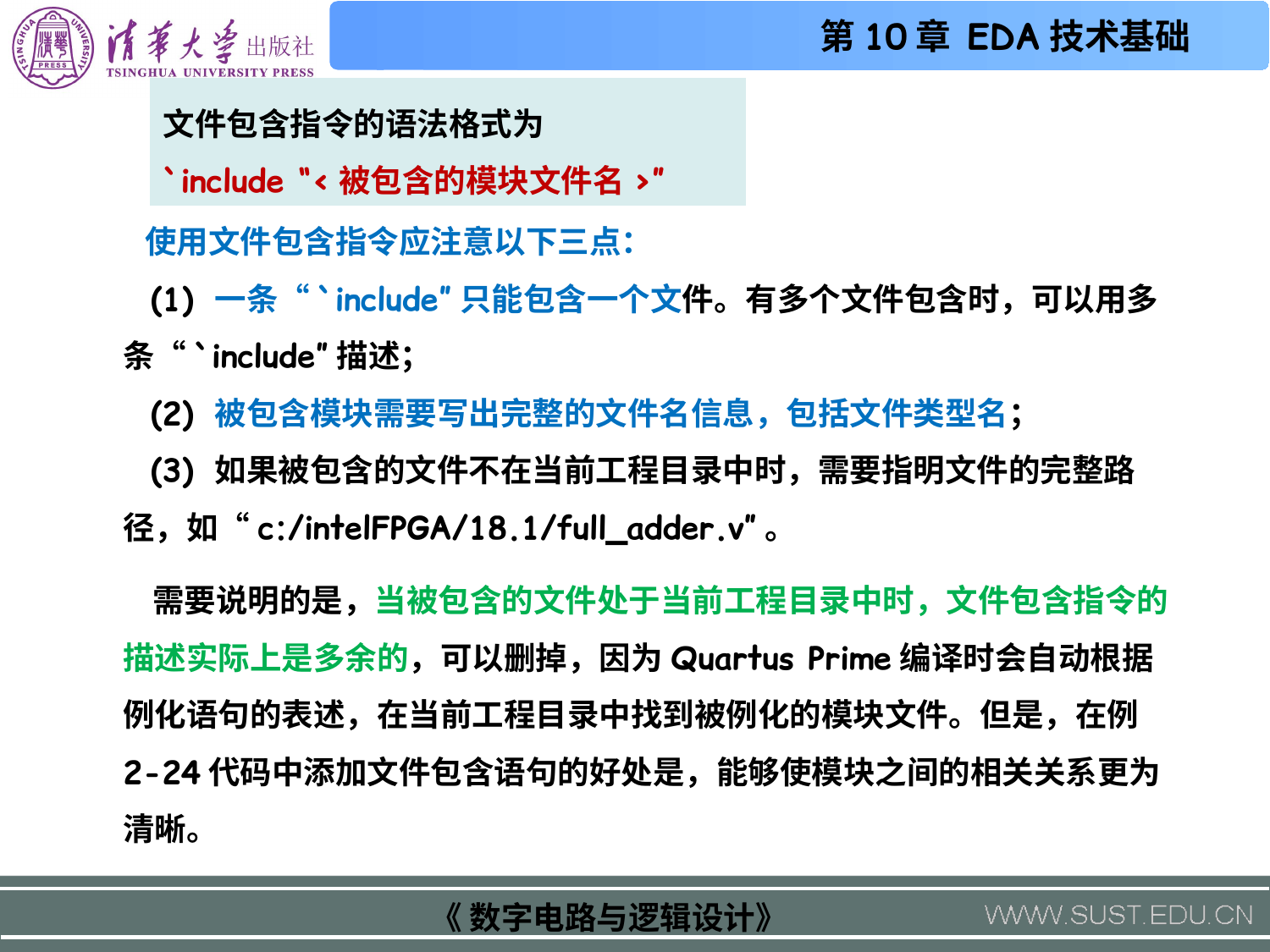

文件包含指令的语法格式为
`include “<被包含的模块文件名>”
  使用文件包含指令应注意以下三点：
  (1) 一条“`include”只能包含一个文件。有多个文件包含时，可以用多条“`include”描述；
  (2) 被包含模块需要写出完整的文件名信息，包括文件类型名；
  (3) 如果被包含的文件不在当前工程目录中时，需要指明文件的完整路径，如“c:/intelFPGA/18.1/full_adder.v”。
   需要说明的是，当被包含的文件处于当前工程目录中时，文件包含指令的描述实际上是多余的，可以删掉，因为Quartus Prime编译时会自动根据例化语句的表述，在当前工程目录中找到被例化的模块文件。但是，在例2-24代码中添加文件包含语句的好处是，能够使模块之间的相关关系更为清晰。